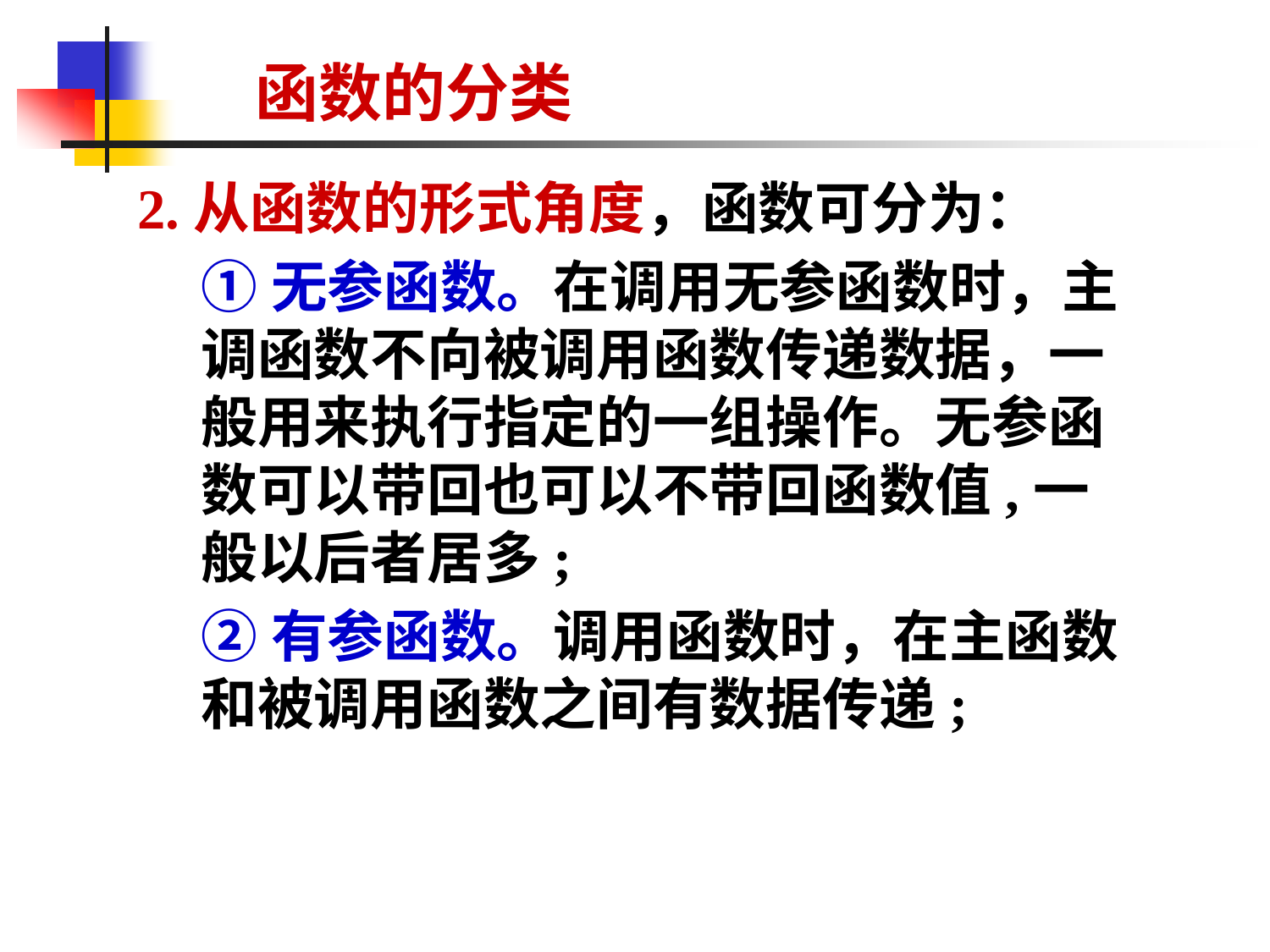

函数的分类
2.从函数的形式角度，函数可分为：
①无参函数。在调用无参函数时，主调函数不向被调用函数传递数据，一般用来执行指定的一组操作。无参函数可以带回也可以不带回函数值,一般以后者居多;
②有参函数。调用函数时，在主函数和被调用函数之间有数据传递;